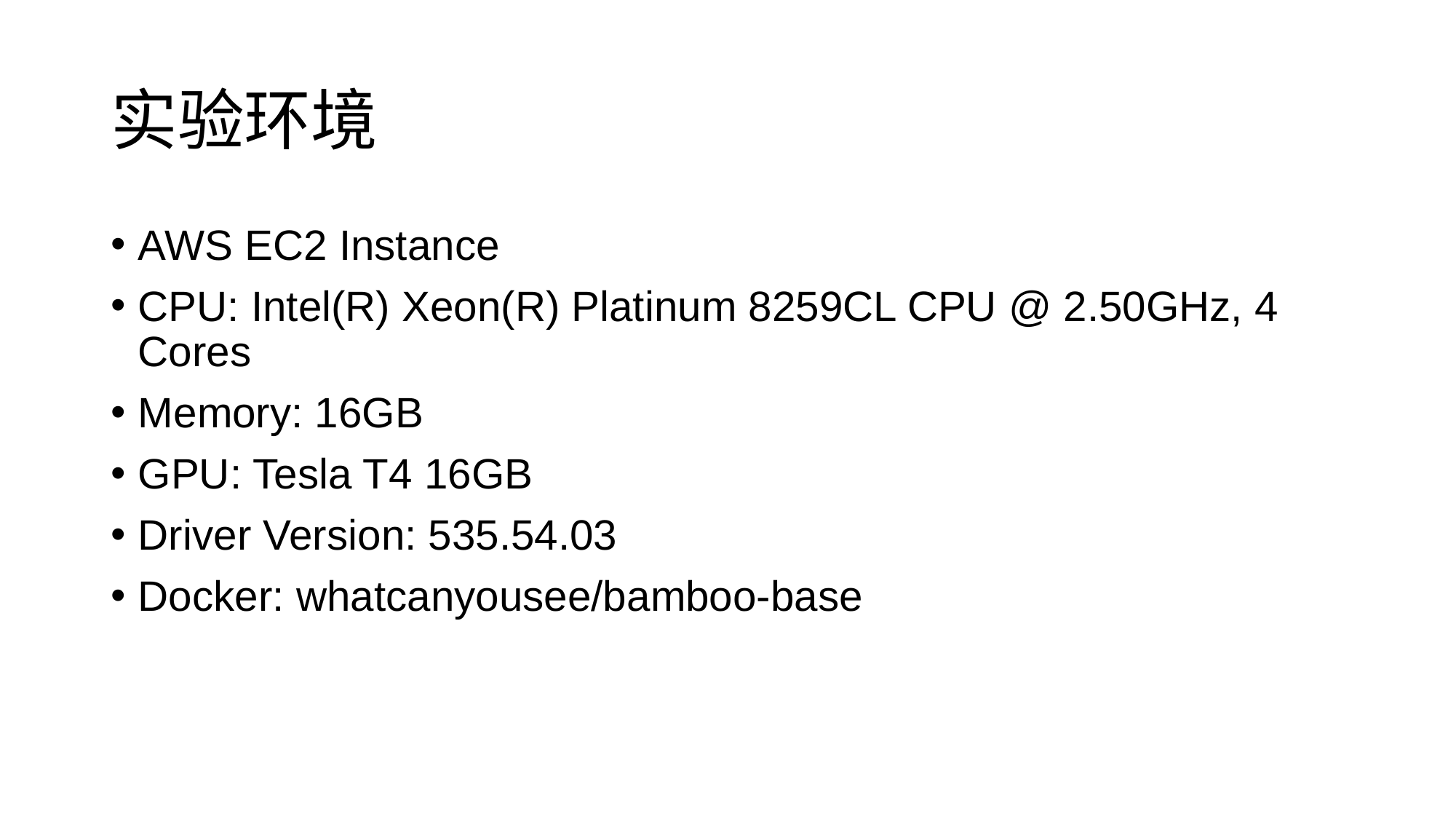

# 实验环境
AWS EC2 Instance
CPU: Intel(R) Xeon(R) Platinum 8259CL CPU @ 2.50GHz, 4 Cores
Memory: 16GB
GPU: Tesla T4 16GB
Driver Version: 535.54.03
Docker: whatcanyousee/bamboo-base